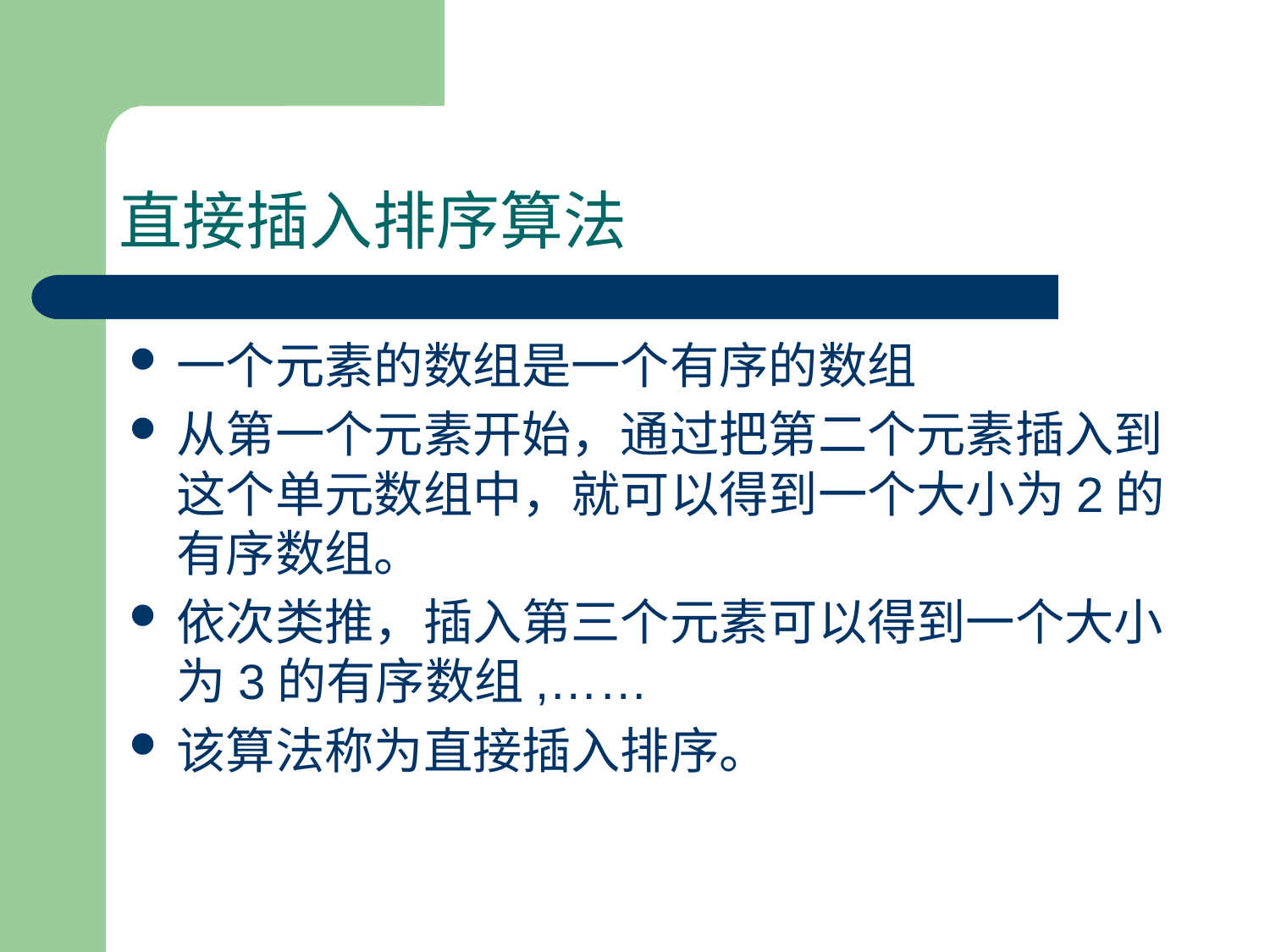

# 直接插入排序算法
一个元素的数组是一个有序的数组
从第一个元素开始，通过把第二个元素插入到这个单元数组中，就可以得到一个大小为2的有序数组。
依次类推，插入第三个元素可以得到一个大小为3的有序数组,……
该算法称为直接插入排序。